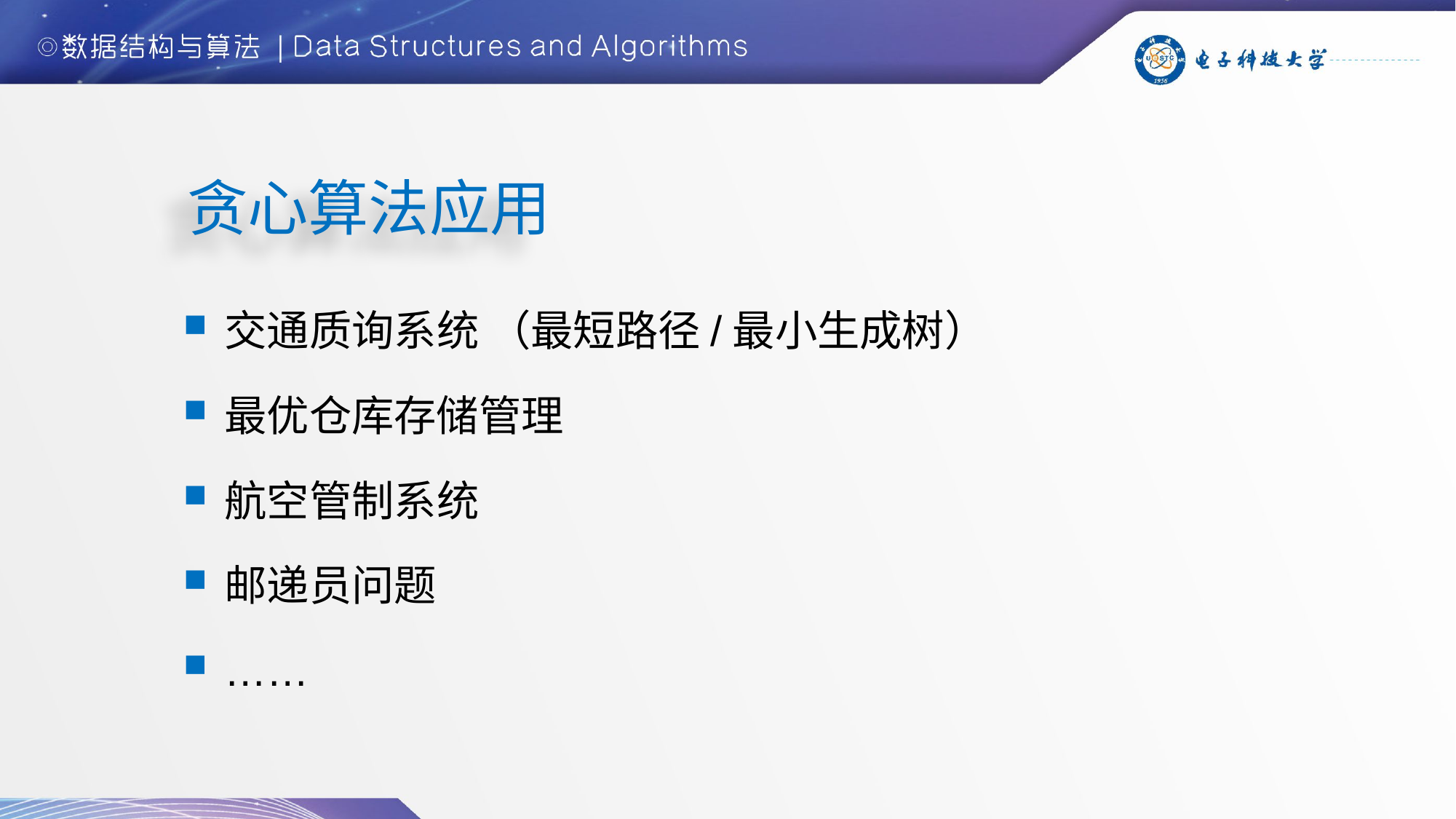

# 贪心算法应用
交通质询系统 （最短路径/最小生成树）
最优仓库存储管理
航空管制系统
邮递员问题
……